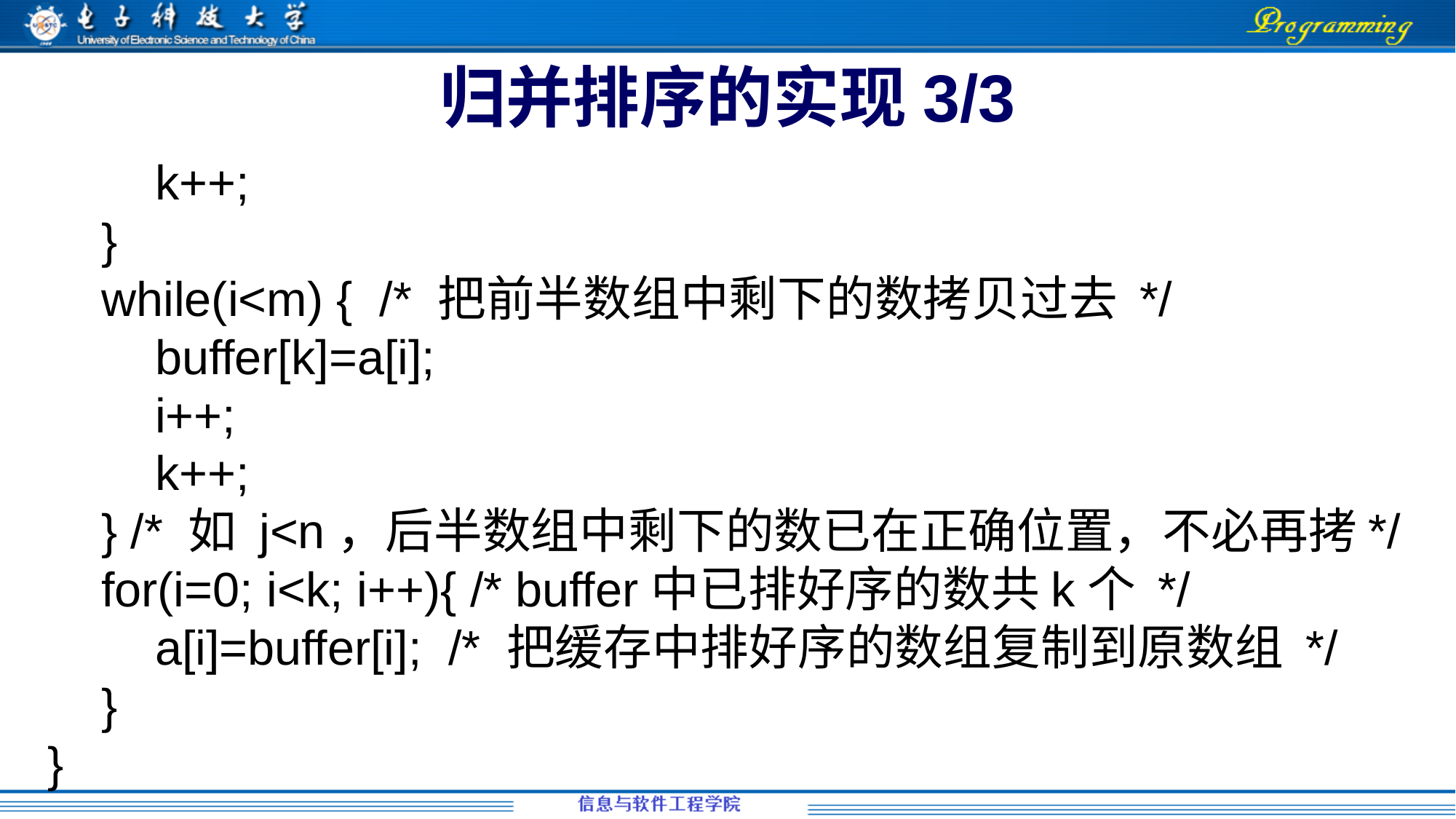

# 归并排序的实现3/3
        k++;
    }
    while(i<m) {  /* 把前半数组中剩下的数拷贝过去 */
        buffer[k]=a[i];
        i++;
        k++;
    } /* 如 j<n，后半数组中剩下的数已在正确位置，不必再拷*/
    for(i=0; i<k; i++){ /* buffer中已排好序的数共k个 */
        a[i]=buffer[i];  /* 把缓存中排好序的数组复制到原数组 */
    }
}